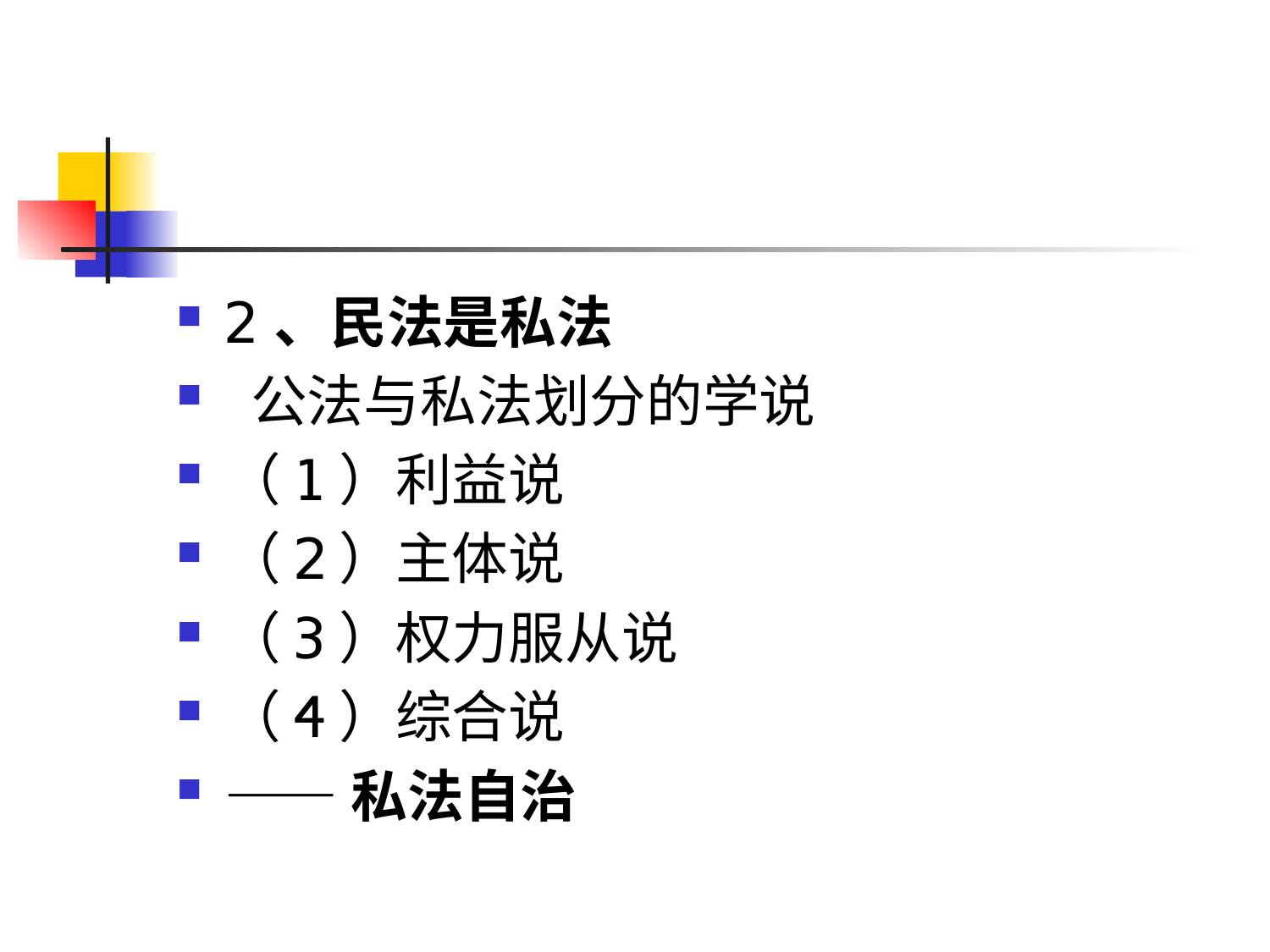

#
2、民法是私法
 公法与私法划分的学说
（1）利益说
（2）主体说
（3）权力服从说
（4）综合说
——私法自治